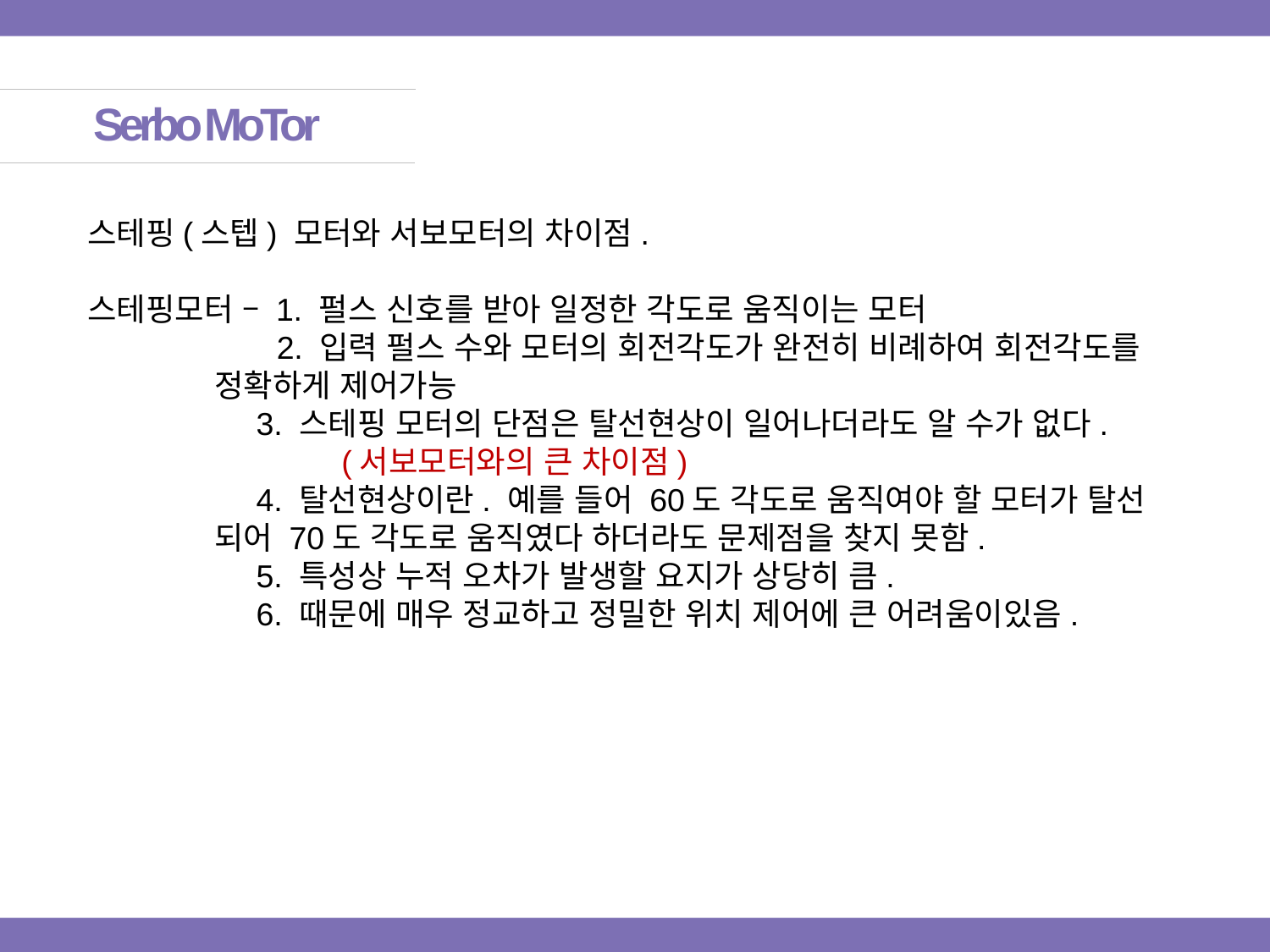

Serbo MoTor
스테핑(스텝) 모터와 서보모터의 차이점.

스테핑모터 – 1. 펄스 신호를 받아 일정한 각도로 움직이는 모터
	       2. 입력 펄스 수와 모터의 회전각도가 완전히 비례하여 회전각도를 		정확하게 제어가능
                   3. 스테핑 모터의 단점은 탈선현상이 일어나더라도 알 수가 없다. 			(서보모터와의 큰 차이점)
                   4. 탈선현상이란. 예를 들어 60도 각도로 움직여야 할 모터가 탈선  		되어 70도 각도로 움직였다 하더라도 문제점을 찾지 못함.
                   5. 특성상 누적 오차가 발생할 요지가 상당히 큼.
                   6. 때문에 매우 정교하고 정밀한 위치 제어에 큰 어려움이있음.